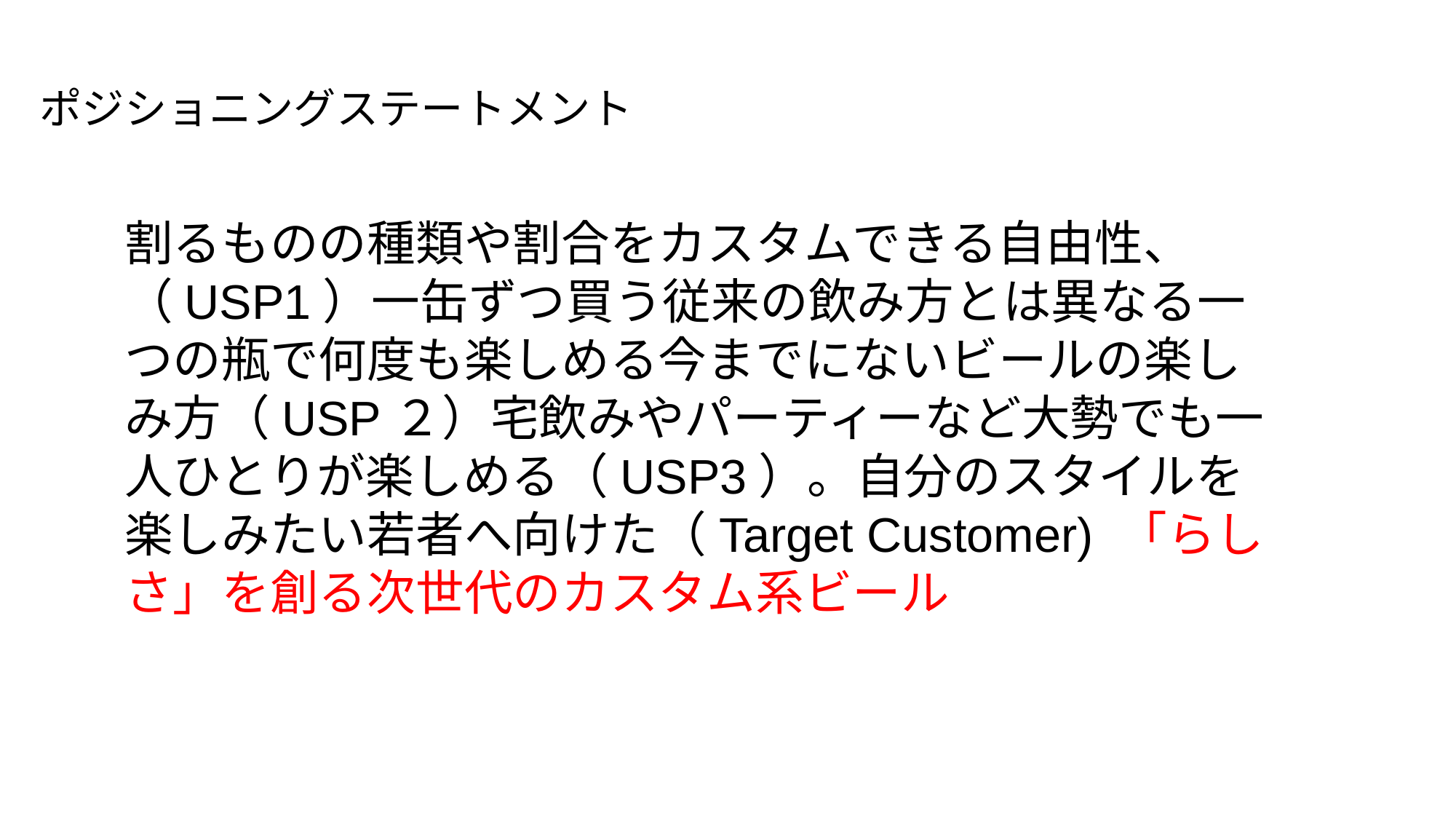

ポジショニングステートメント
割るものの種類や割合をカスタムできる自由性、（USP1）一缶ずつ買う従来の飲み方とは異なる一つの瓶で何度も楽しめる今までにないビールの楽しみ方（USP２）宅飲みやパーティーなど大勢でも一人ひとりが楽しめる（USP3）。自分のスタイルを楽しみたい若者へ向けた（Target Customer) 「らしさ」を創る次世代のカスタム系ビール